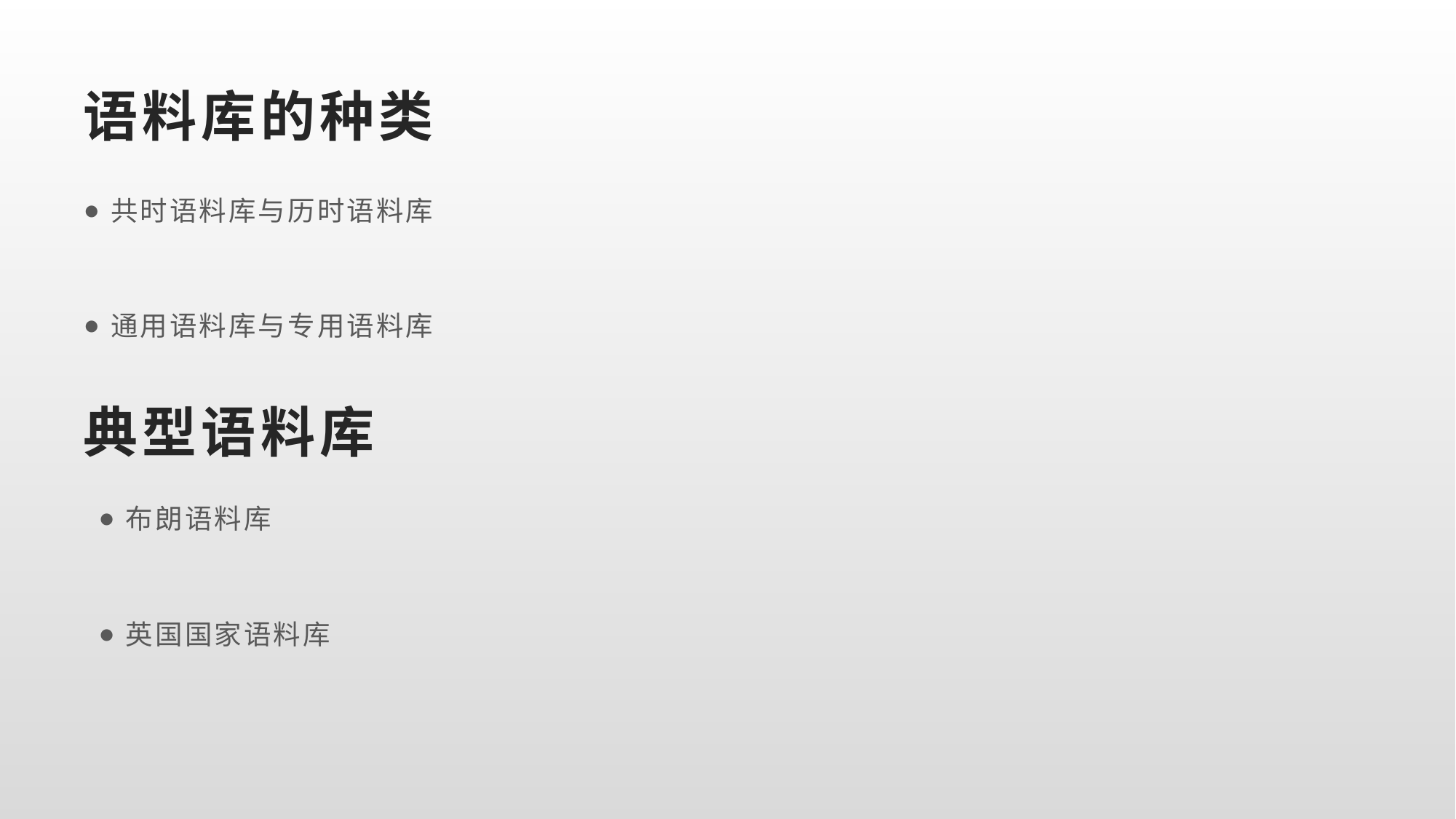

# 语料库的种类
共时语料库与历时语料库

通用语料库与专用语料库
典型语料库
布朗语料库

英国国家语料库